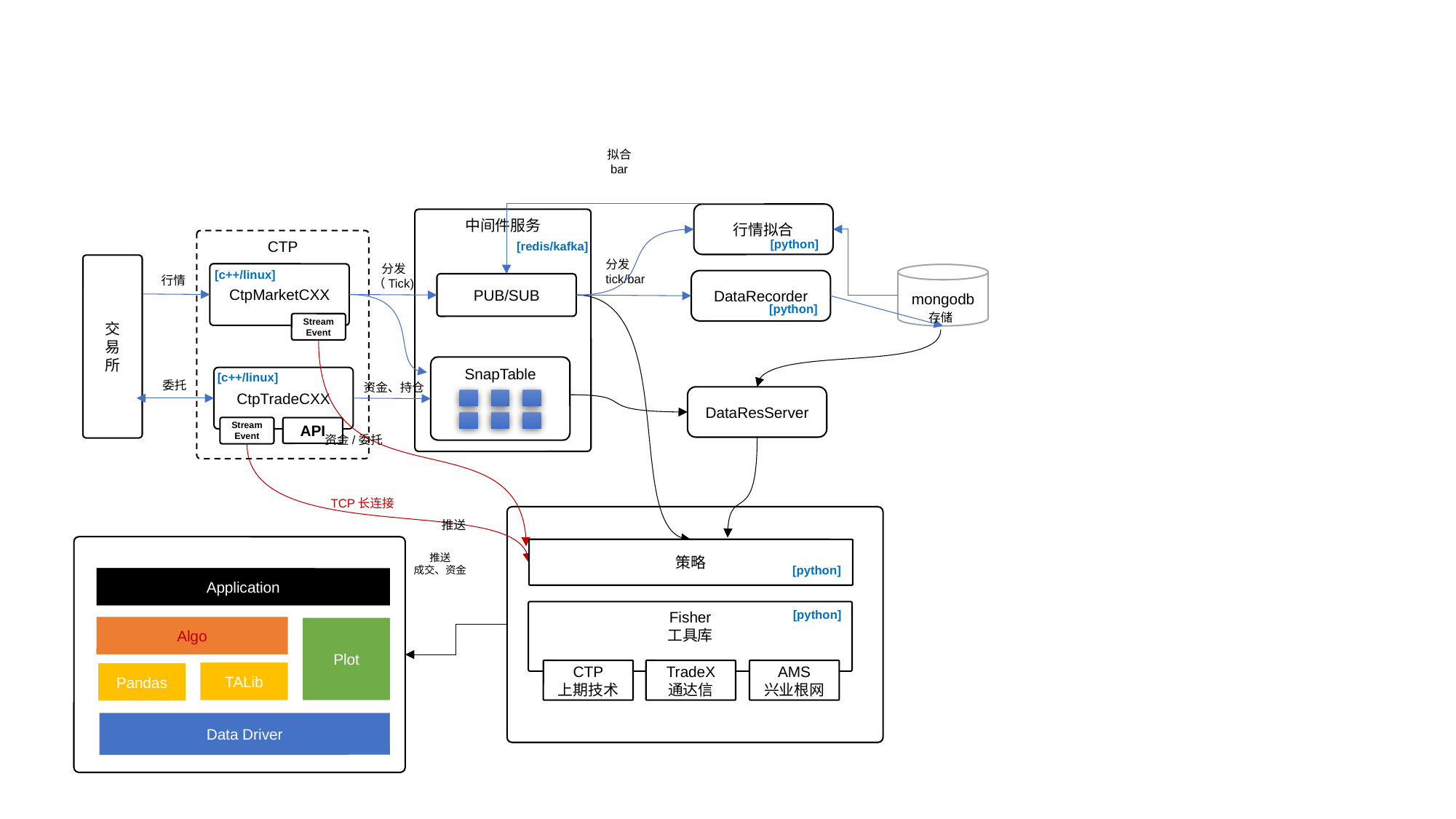

拟合
bar
行情拟合
中间件服务
CTP
[python]
[redis/kafka]
分发
tick/bar
交
易
所
分发
（Tick)
[c++/linux]
CtpMarketCXX
mongodb
行情
DataRecorder
PUB/SUB
[python]
存储
Stream
Event
SnapTable
[c++/linux]
CtpTradeCXX
委托
资金、持仓
DataResServer

Stream
Event
API
资金/委托
TCP长连接

推送

Application
Algo
Plot
TALib
Pandas
Data Driver
策略
推送
成交、资金
[python]
Fisher
工具库
[python]
AMS
兴业根网
TradeX
通达信
CTP
上期技术